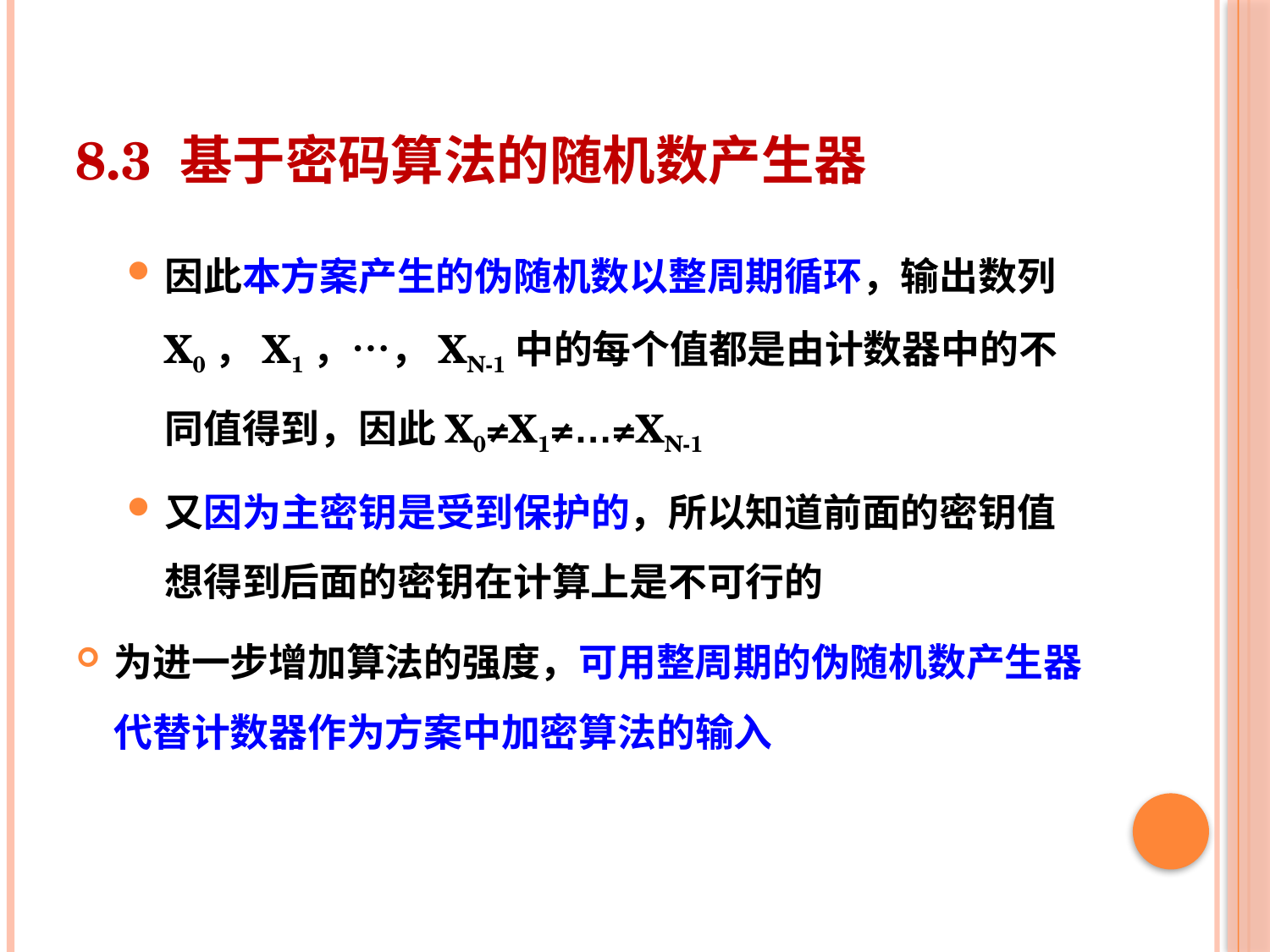

# 8.3 基于密码算法的随机数产生器
因此本方案产生的伪随机数以整周期循环，输出数列X0，X1，…，XN-1中的每个值都是由计数器中的不同值得到，因此X0≠X1≠…≠XN-1
又因为主密钥是受到保护的，所以知道前面的密钥值想得到后面的密钥在计算上是不可行的
为进一步增加算法的强度，可用整周期的伪随机数产生器代替计数器作为方案中加密算法的输入